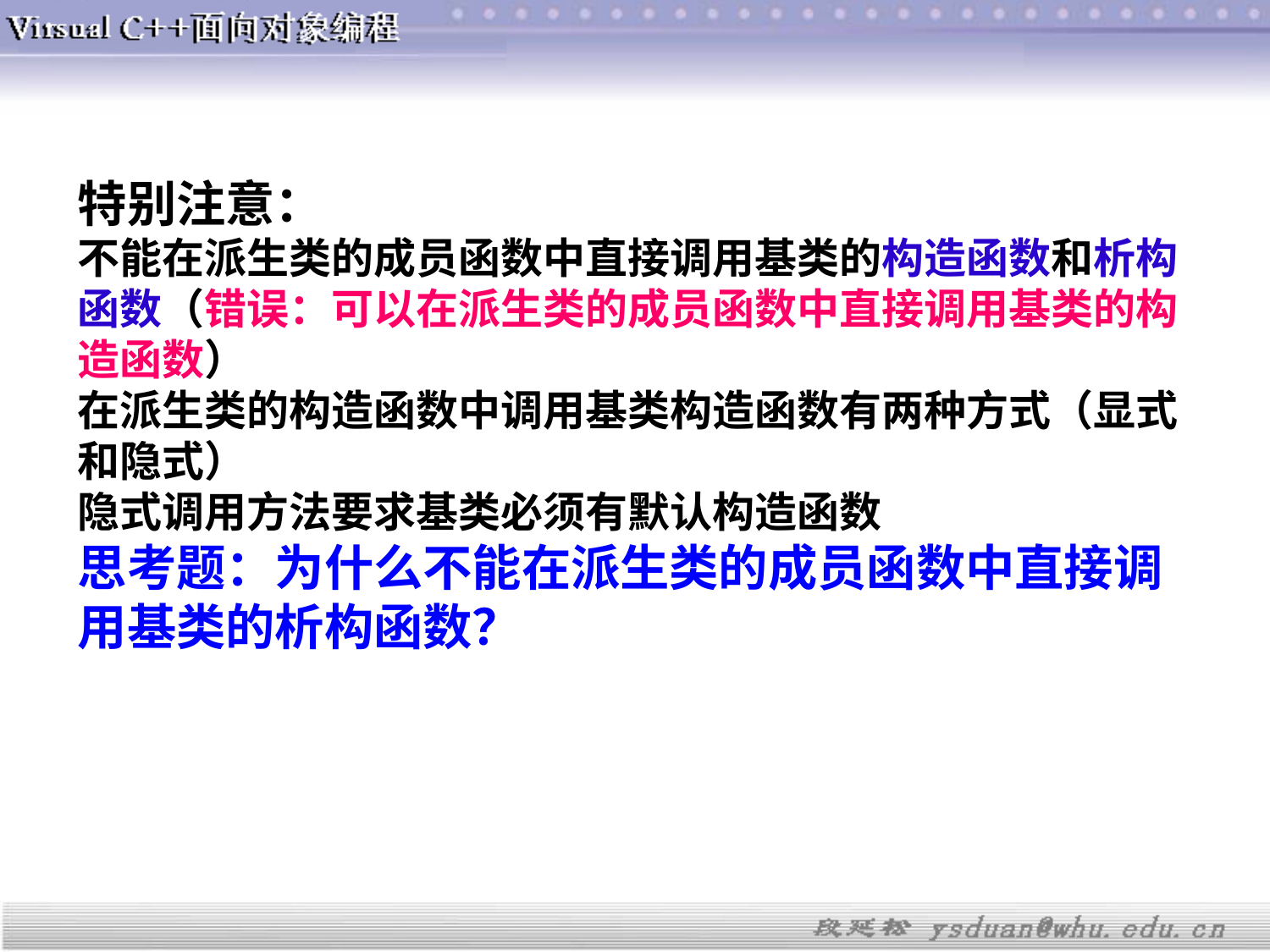

特别注意：
不能在派生类的成员函数中直接调用基类的构造函数和析构函数（错误：可以在派生类的成员函数中直接调用基类的构造函数）
在派生类的构造函数中调用基类构造函数有两种方式（显式和隐式）
隐式调用方法要求基类必须有默认构造函数
思考题：为什么不能在派生类的成员函数中直接调用基类的析构函数？